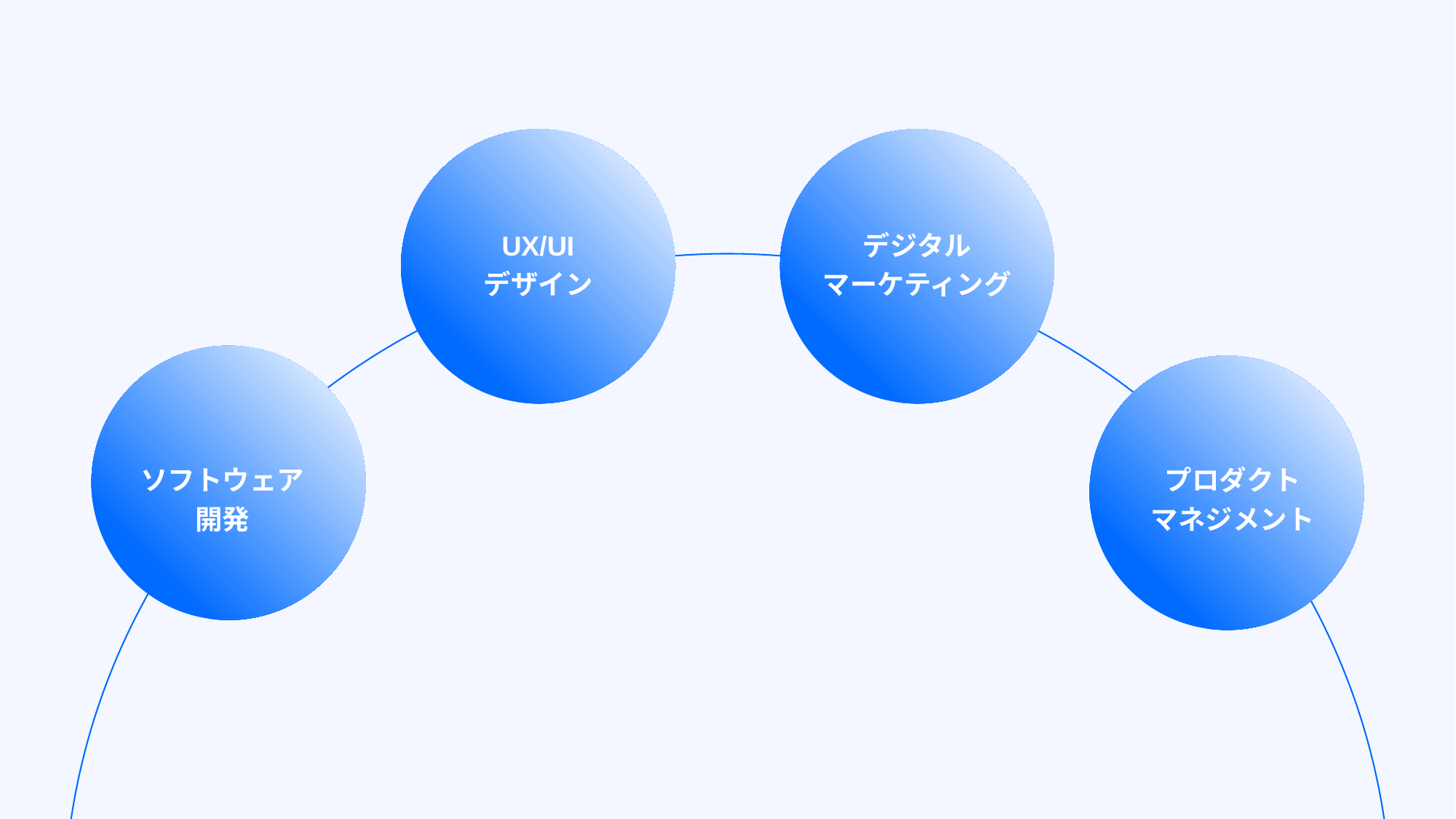

UX/UI
デザイン
デジタル
マーケティング

ソフトウェア
開発
プロダクト
マネジメント